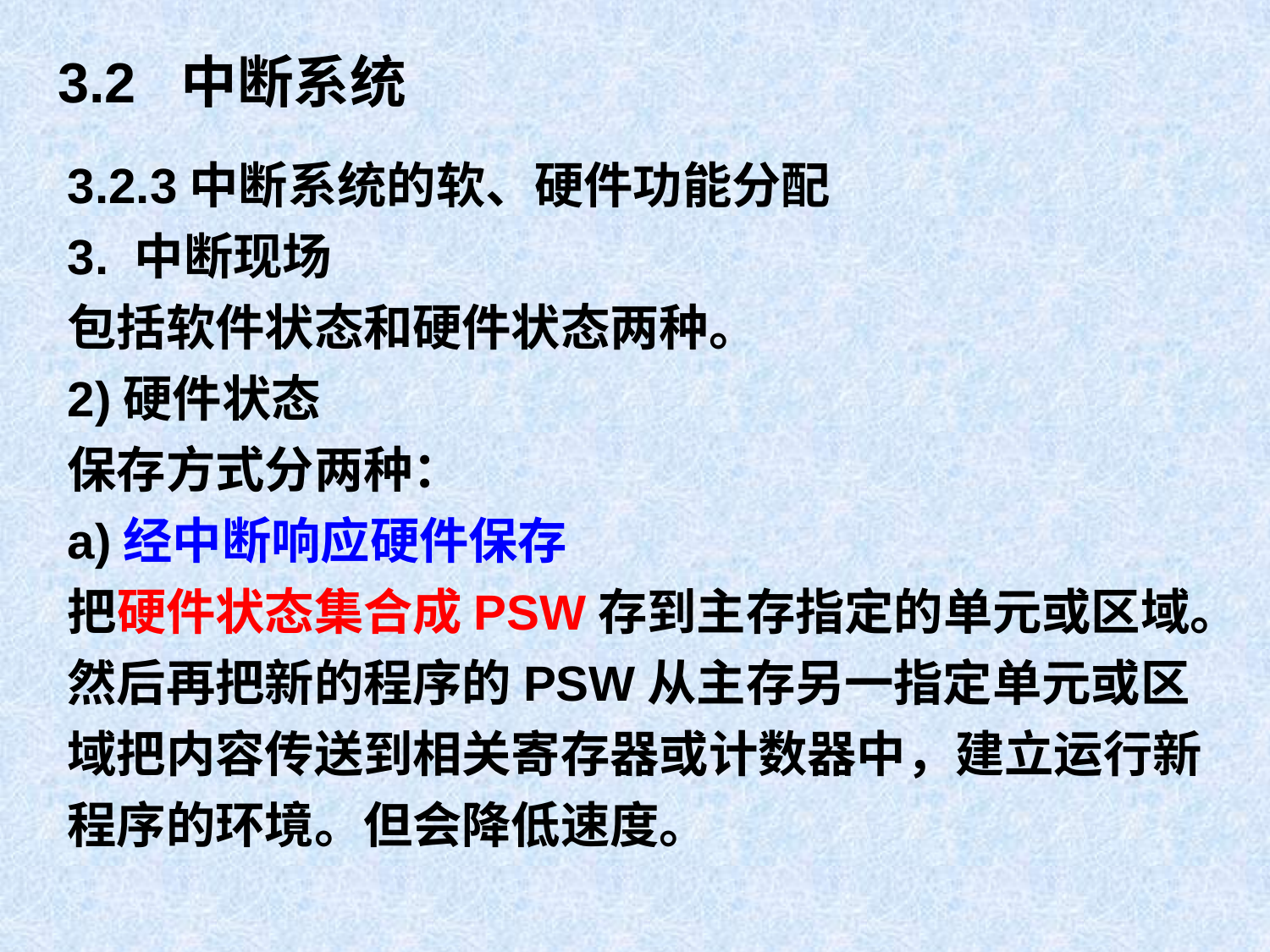

# 3.2  中断系统
3.2.3中断系统的软、硬件功能分配
3. 中断现场
包括软件状态和硬件状态两种。
2)硬件状态
保存方式分两种：
a)经中断响应硬件保存
把硬件状态集合成PSW存到主存指定的单元或区域。然后再把新的程序的PSW从主存另一指定单元或区域把内容传送到相关寄存器或计数器中，建立运行新程序的环境。但会降低速度。